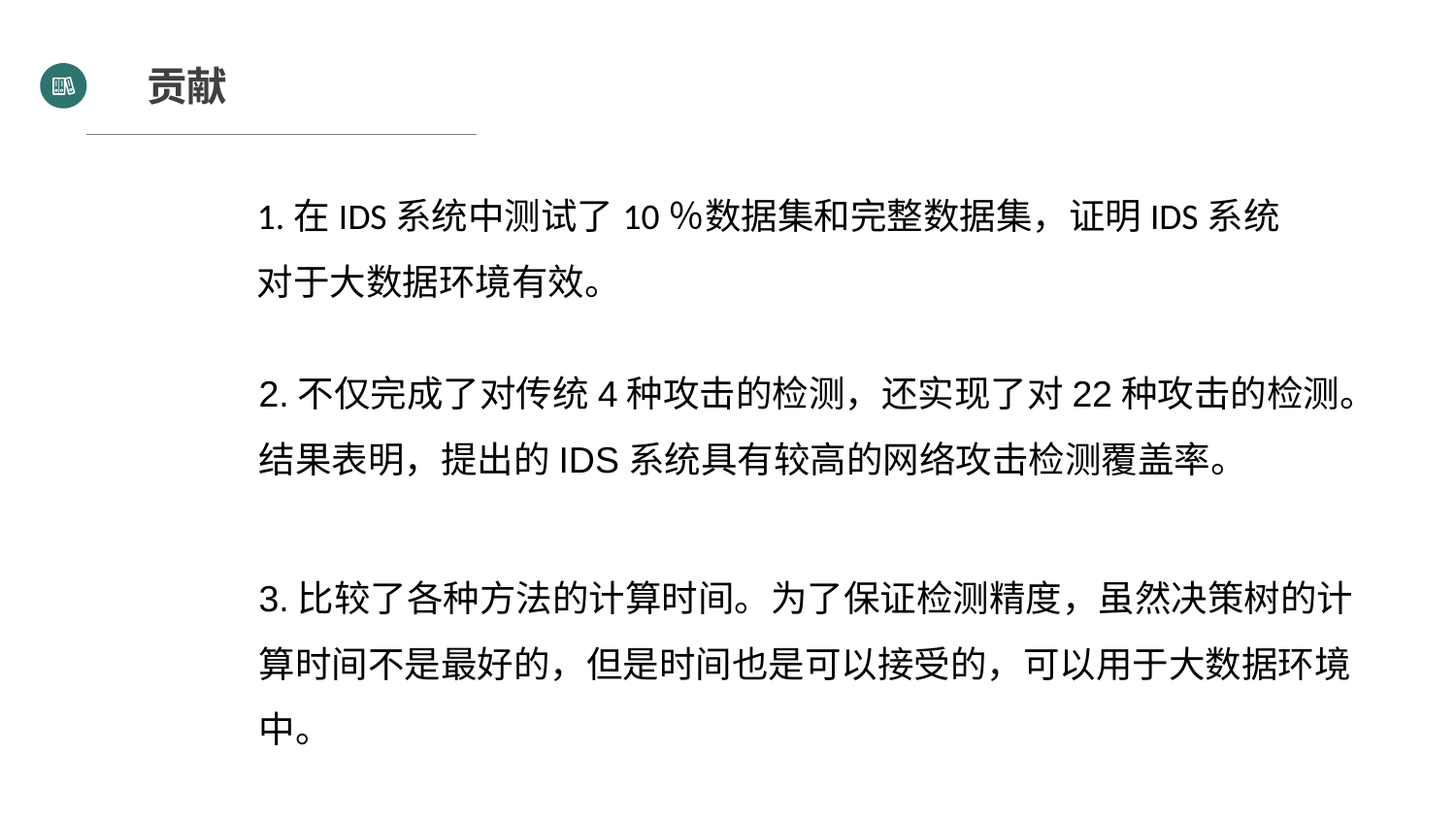

贡献

1.在IDS系统中测试了10％数据集和完整数据集，证明IDS系统对于大数据环境有效。
2.不仅完成了对传统4种攻击的检测，还实现了对22种攻击的检测。结果表明，提出的IDS系统具有较高的网络攻击检测覆盖率。
3.比较了各种方法的计算时间。为了保证检测精度，虽然决策树的计算时间不是最好的，但是时间也是可以接受的，可以用于大数据环境中。